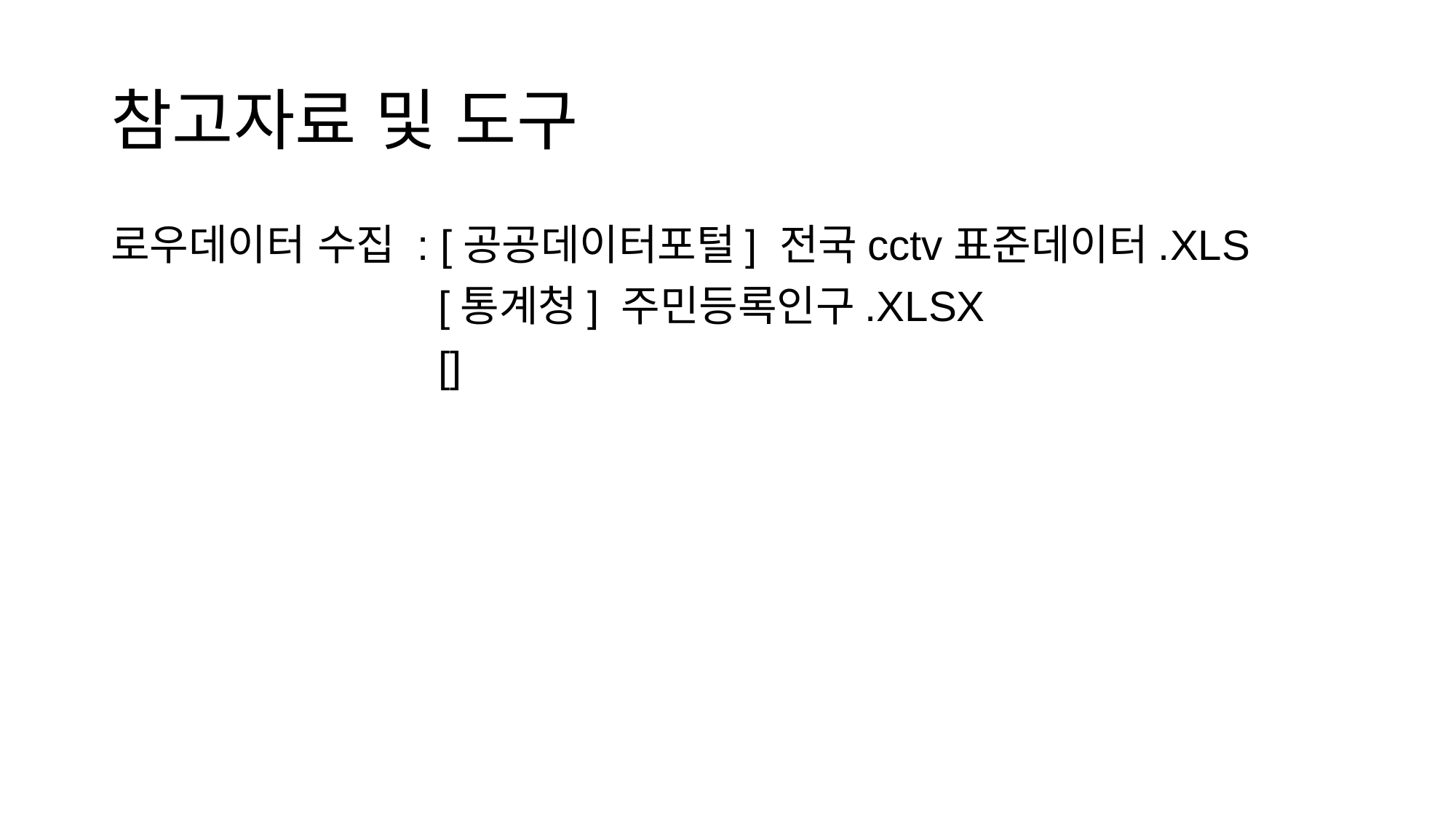

# 참고자료 및 도구
로우데이터 수집 : [공공데이터포털] 전국cctv표준데이터.XLS
			[통계청] 주민등록인구.XLSX
			[]